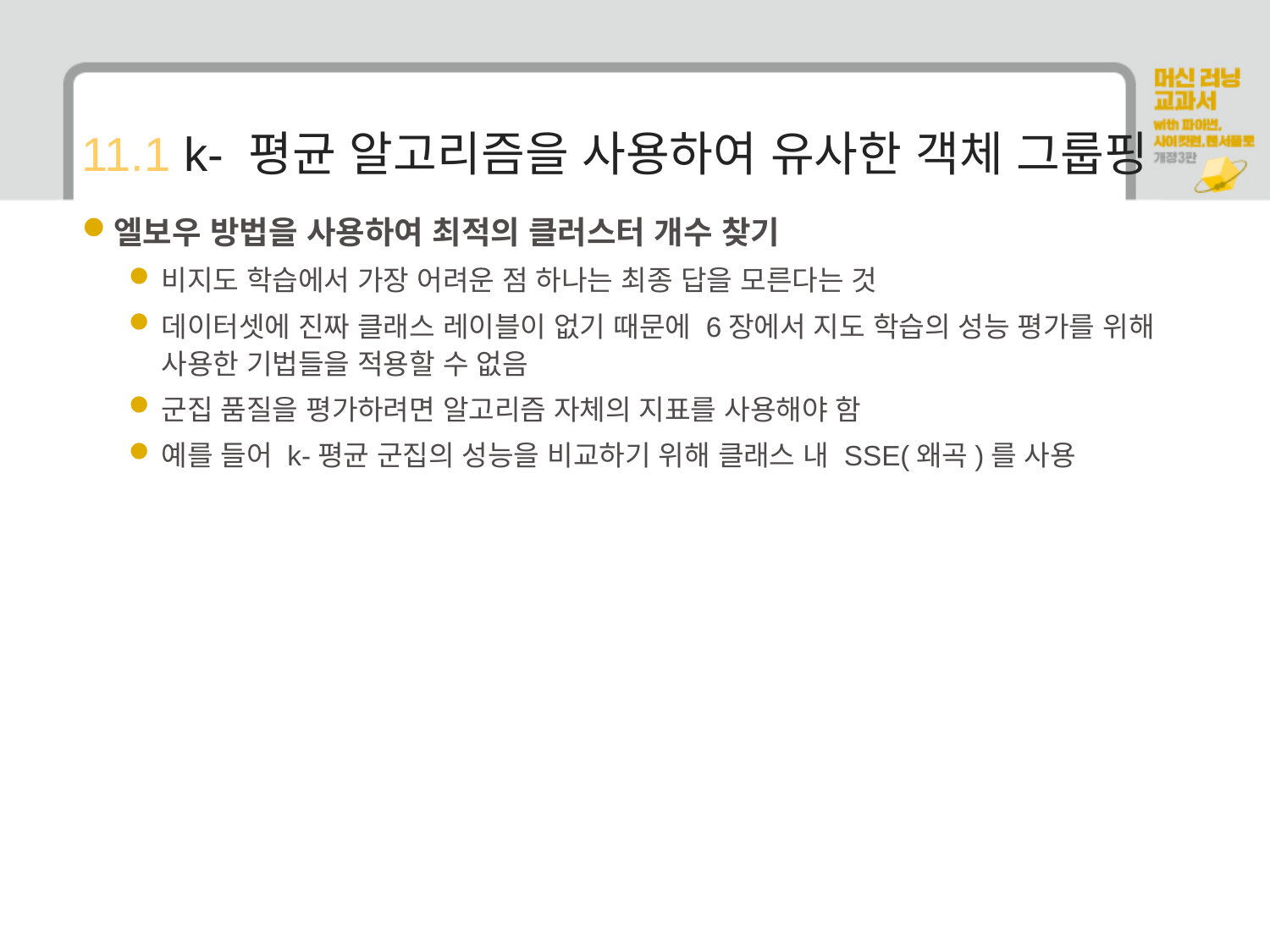

# 11.1 k- 평균 알고리즘을 사용하여 유사한 객체 그룹핑
엘보우 방법을 사용하여 최적의 클러스터 개수 찾기
비지도 학습에서 가장 어려운 점 하나는 최종 답을 모른다는 것
데이터셋에 진짜 클래스 레이블이 없기 때문에 6장에서 지도 학습의 성능 평가를 위해 사용한 기법들을 적용할 수 없음
군집 품질을 평가하려면 알고리즘 자체의 지표를 사용해야 함
예를 들어 k-평균 군집의 성능을 비교하기 위해 클래스 내 SSE(왜곡)를 사용